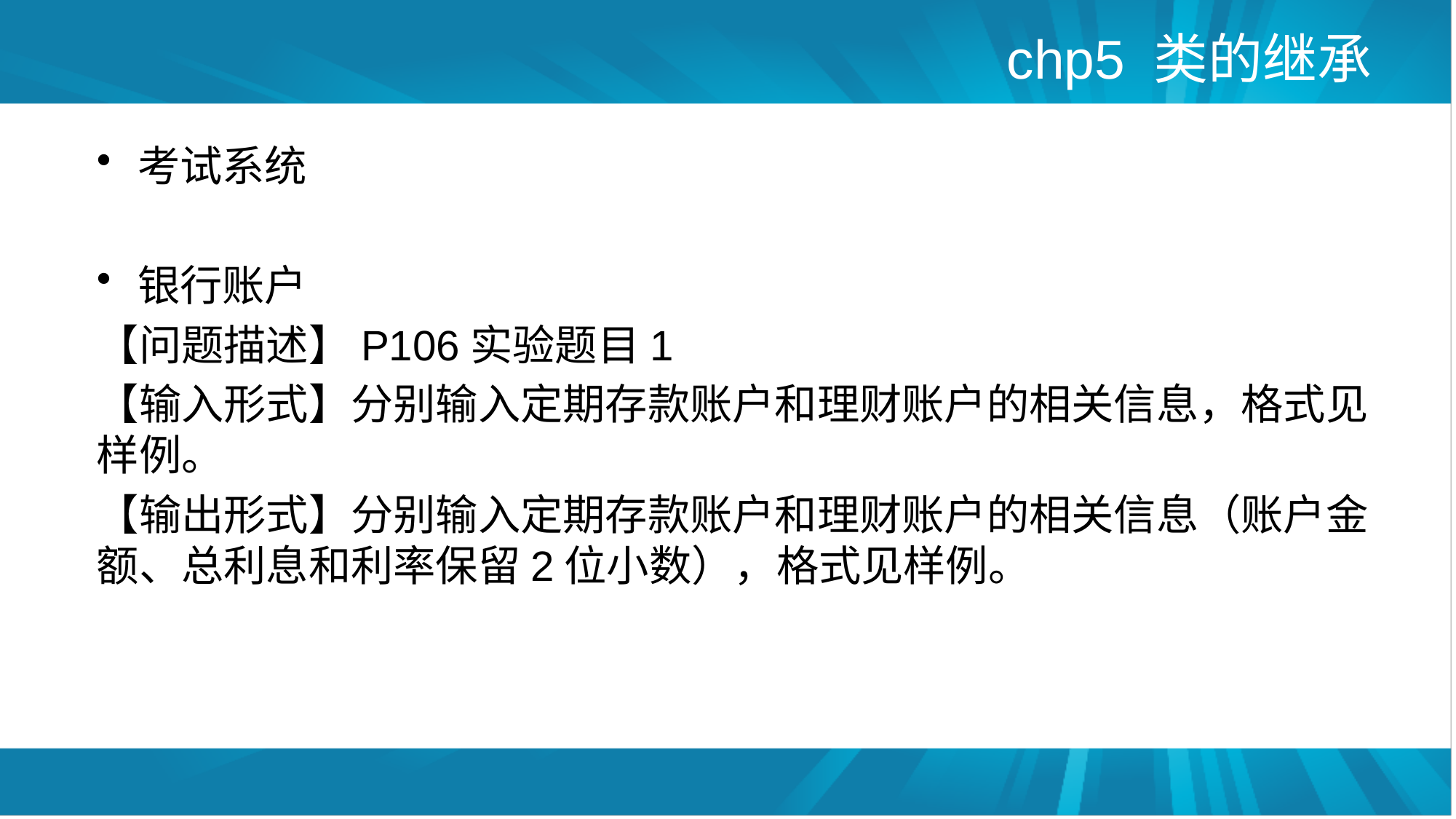

# chp5 类的继承
考试系统

银行账户
【问题描述】P106实验题目1
【输入形式】分别输入定期存款账户和理财账户的相关信息，格式见样例。
【输出形式】分别输入定期存款账户和理财账户的相关信息（账户金额、总利息和利率保留2位小数），格式见样例。